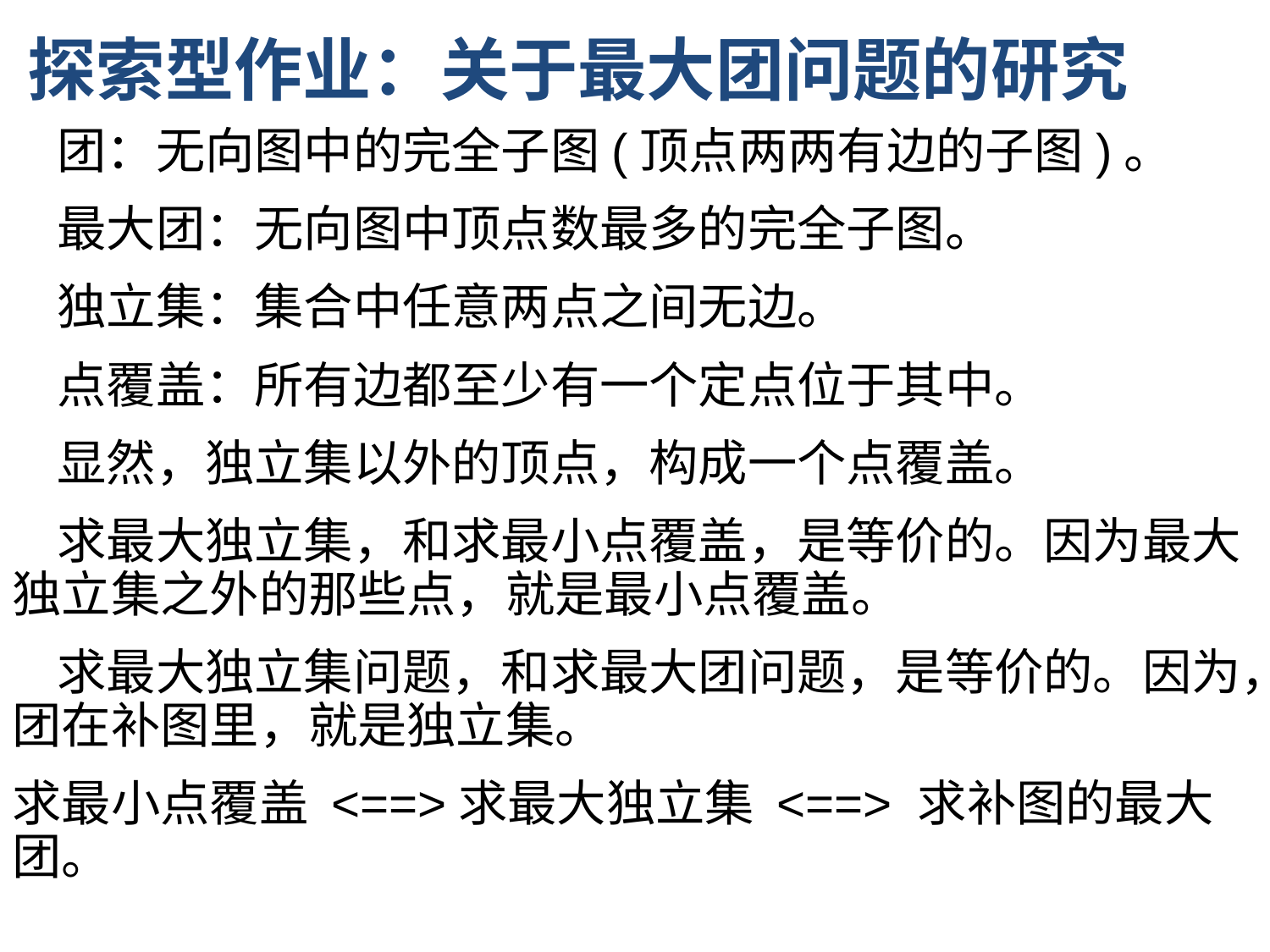

探索型作业：关于最大团问题的研究

   团：无向图中的完全子图(顶点两两有边的子图)。
   最大团：无向图中顶点数最多的完全子图。
   独立集：集合中任意两点之间无边。
   点覆盖：所有边都至少有一个定点位于其中。
   显然，独立集以外的顶点，构成一个点覆盖。
   求最大独立集，和求最小点覆盖，是等价的。因为最大独立集之外的那些点，就是最小点覆盖。
   求最大独立集问题，和求最大团问题，是等价的。因为，团在补图里，就是独立集。
求最小点覆盖 <==>求最大独立集 <==> 求补图的最大团。